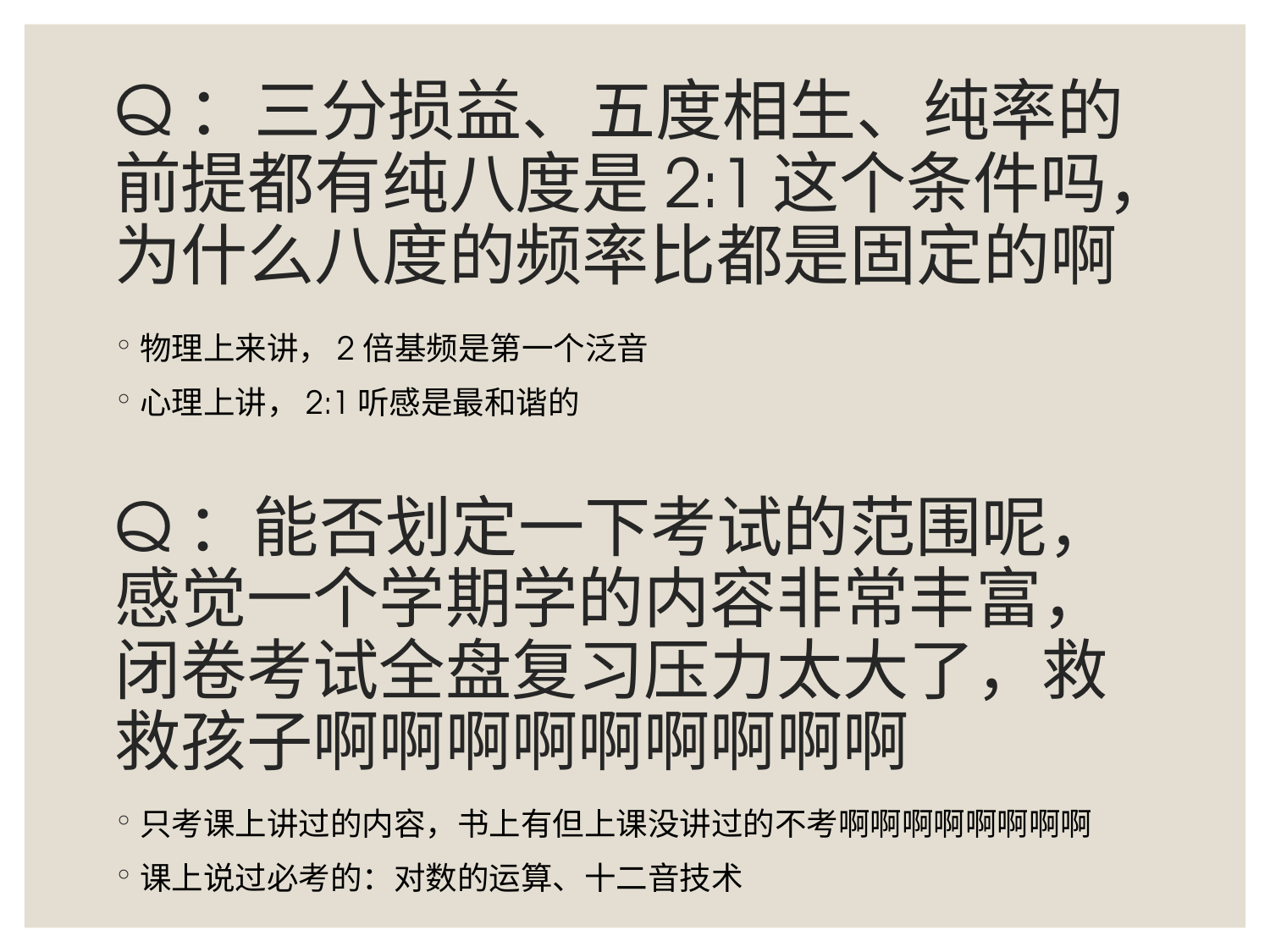

# Q：三分损益、五度相生、纯率的前提都有纯八度是2:1这个条件吗，为什么八度的频率比都是固定的啊
物理上来讲，2倍基频是第一个泛音
心理上讲，2:1听感是最和谐的
Q：能否划定一下考试的范围呢，感觉一个学期学的内容非常丰富，闭卷考试全盘复习压力太大了，救救孩子啊啊啊啊啊啊啊啊啊
只考课上讲过的内容，书上有但上课没讲过的不考啊啊啊啊啊啊啊啊
课上说过必考的：对数的运算、十二音技术